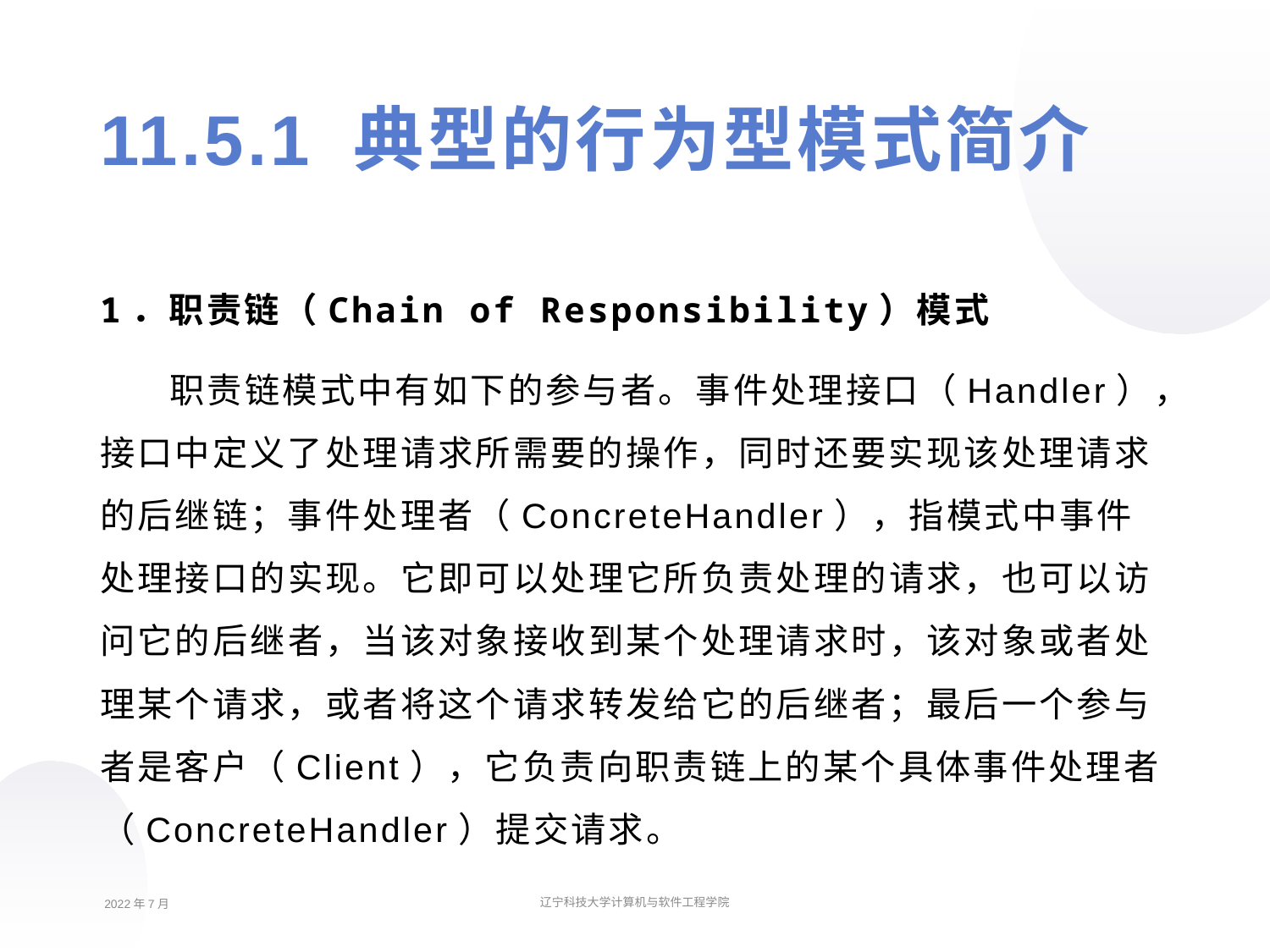

11.5.1 典型的行为型模式简介
1．职责链（Chain of Responsibility）模式
职责链模式中有如下的参与者。事件处理接口（Handler），接口中定义了处理请求所需要的操作，同时还要实现该处理请求的后继链；事件处理者（ConcreteHandler），指模式中事件处理接口的实现。它即可以处理它所负责处理的请求，也可以访问它的后继者，当该对象接收到某个处理请求时，该对象或者处理某个请求，或者将这个请求转发给它的后继者；最后一个参与者是客户（Client），它负责向职责链上的某个具体事件处理者（ConcreteHandler）提交请求。

2022年7月
辽宁科技大学计算机与软件工程学院
111